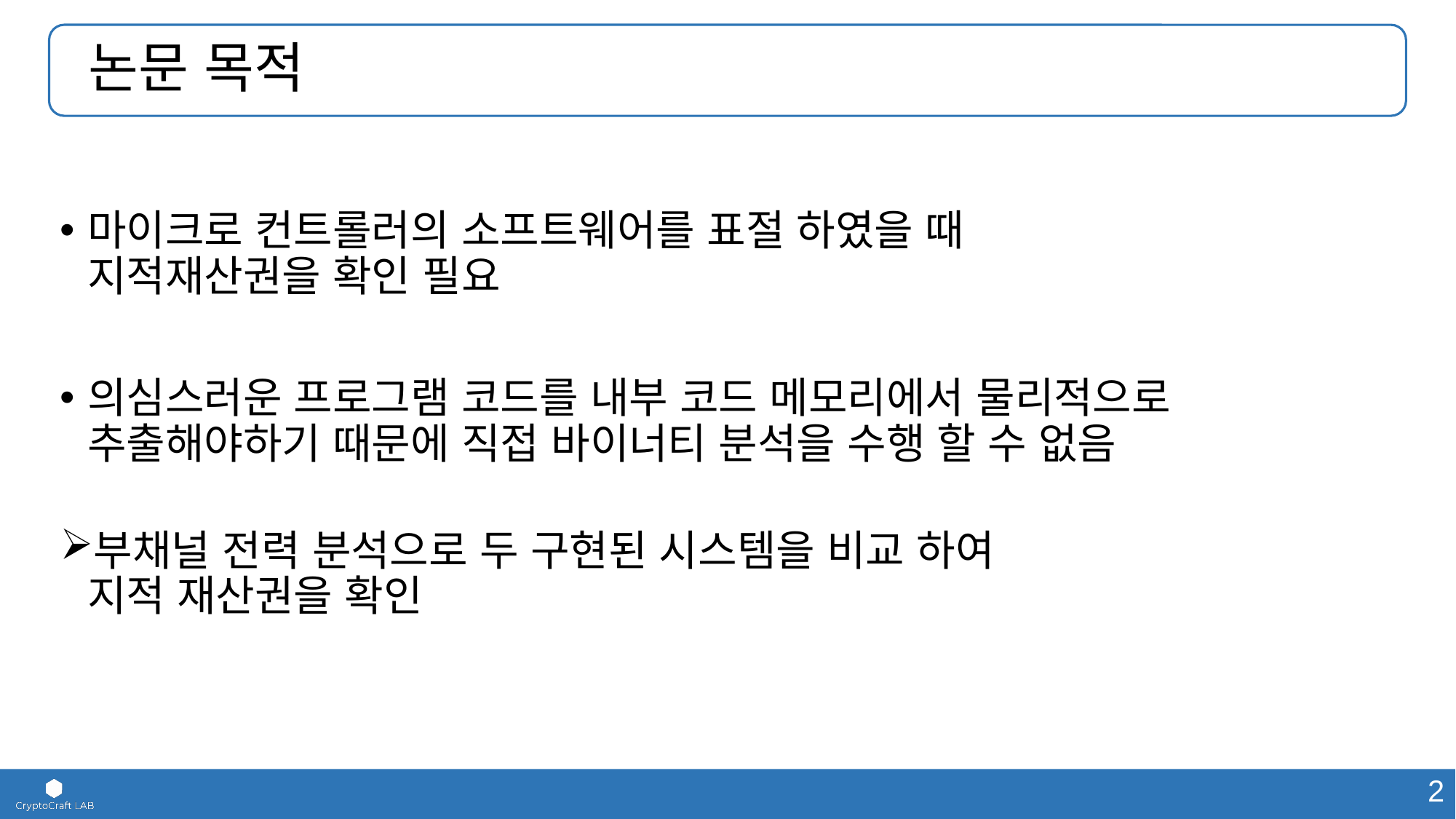

# 논문 목적

마이크로 컨트롤러의 소프트웨어를 표절 하였을 때
지적재산권을 확인 필요

의심스러운 프로그램 코드를 내부 코드 메모리에서 물리적으로 추출해야하기 때문에 직접 바이너티 분석을 수행 할 수 없음
부채널 전력 분석으로 두 구현된 시스템을 비교 하여
지적 재산권을 확인